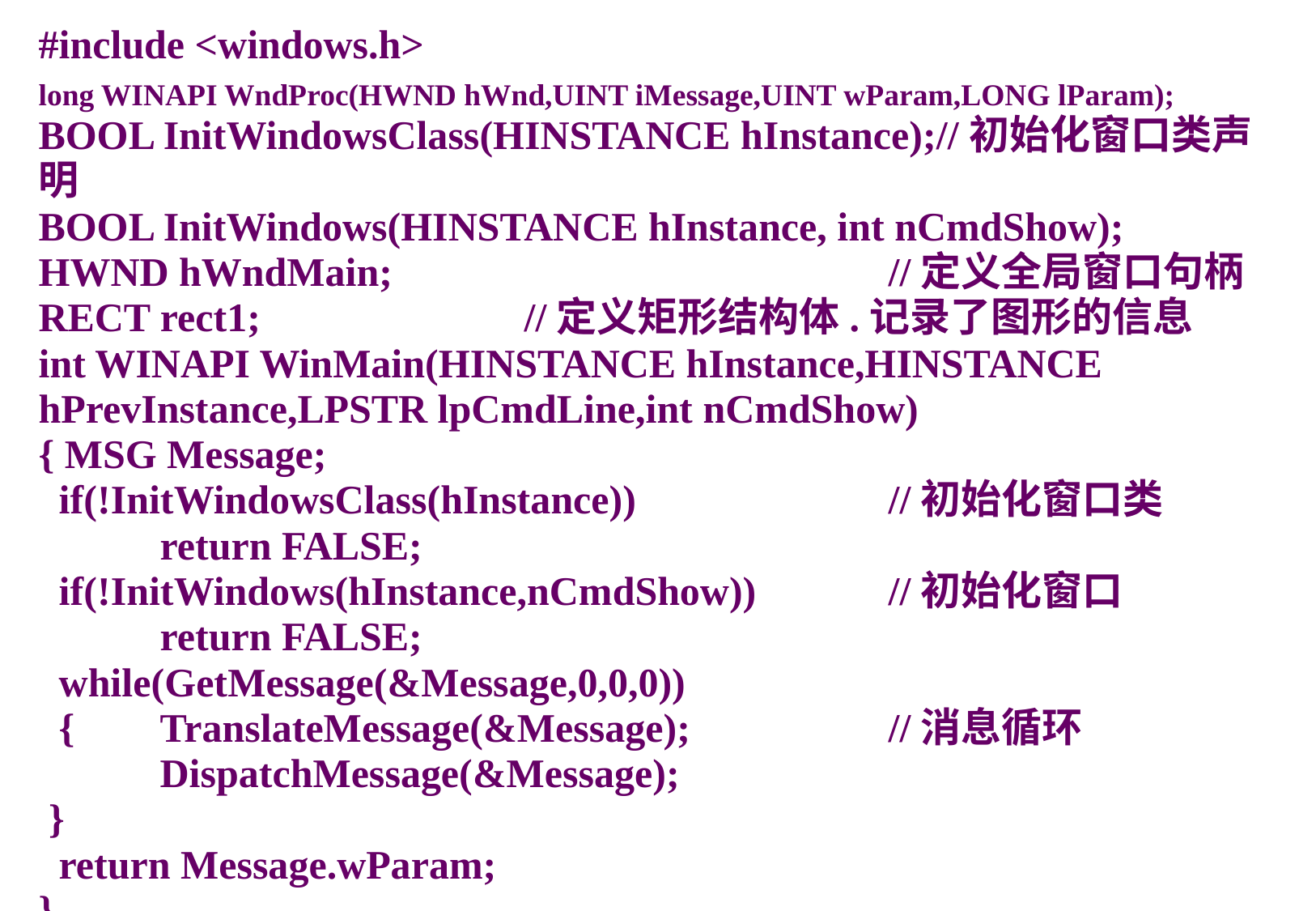

#include <windows.h>
long WINAPI WndProc(HWND hWnd,UINT iMessage,UINT wParam,LONG lParam);
BOOL InitWindowsClass(HINSTANCE hInstance);//初始化窗口类声明
BOOL InitWindows(HINSTANCE hInstance, int nCmdShow);
HWND hWndMain;					//定义全局窗口句柄
RECT rect1;			//定义矩形结构体.记录了图形的信息
int WINAPI WinMain(HINSTANCE hInstance,HINSTANCE hPrevInstance,LPSTR lpCmdLine,int nCmdShow)
{ MSG Message;
  if(!InitWindowsClass(hInstance))			//初始化窗口类
	return FALSE;
  if(!InitWindows(hInstance,nCmdShow))		//初始化窗口
	return FALSE;
  while(GetMessage(&Message,0,0,0))
  {	TranslateMessage(&Message);		//消息循环
	DispatchMessage(&Message);
 }
  return Message.wParam;
}